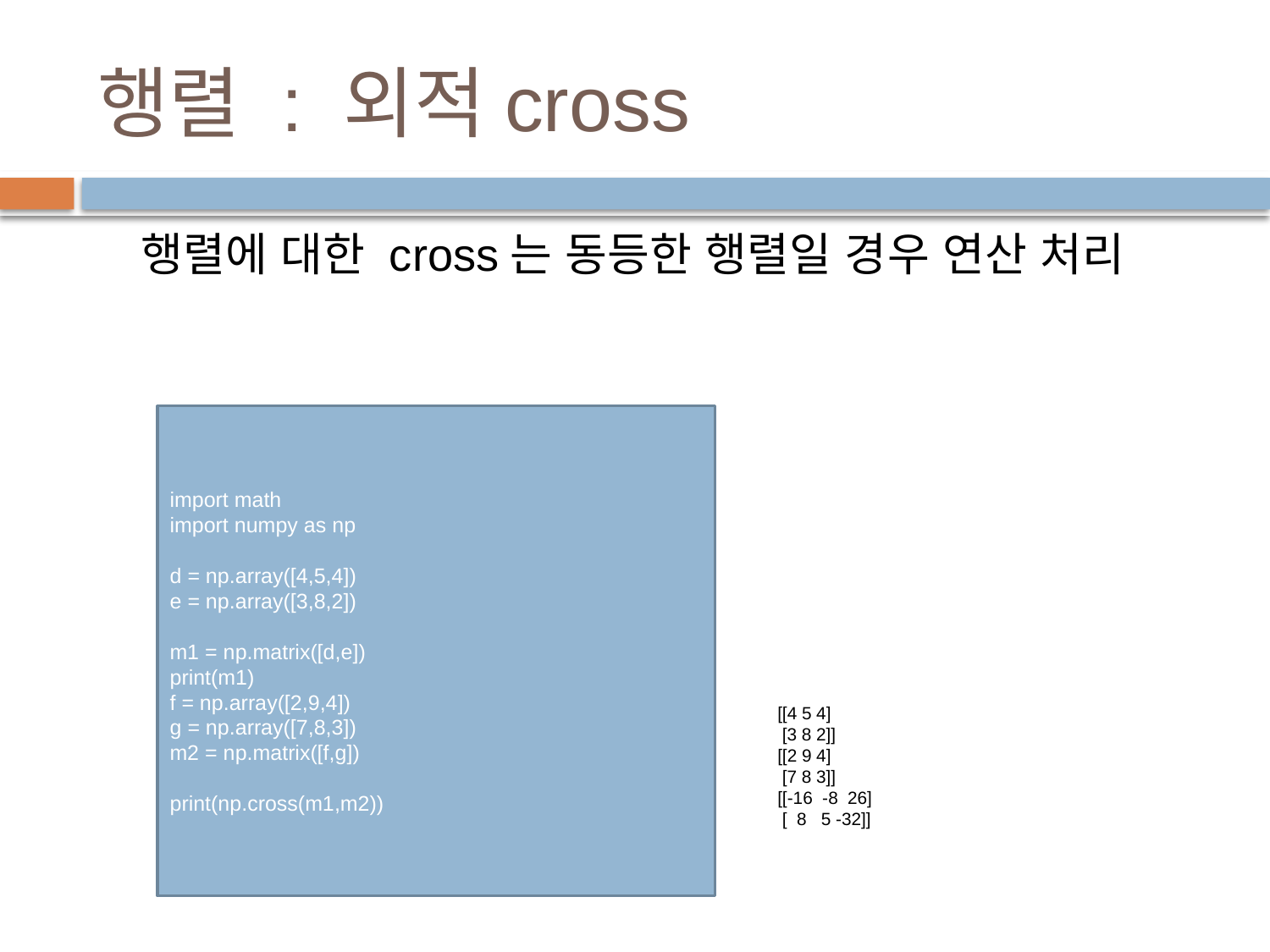

# 행렬 : 외적cross
행렬에 대한 cross는 동등한 행렬일 경우 연산 처리
import math
import numpy as np

d = np.array([4,5,4])
e = np.array([3,8,2])

m1 = np.matrix([d,e])
print(m1)
f = np.array([2,9,4])
g = np.array([7,8,3])
m2 = np.matrix([f,g])

print(np.cross(m1,m2))
[[4 5 4]
 [3 8 2]]
[[2 9 4]
 [7 8 3]]
[[-16  -8  26]
 [  8   5 -32]]